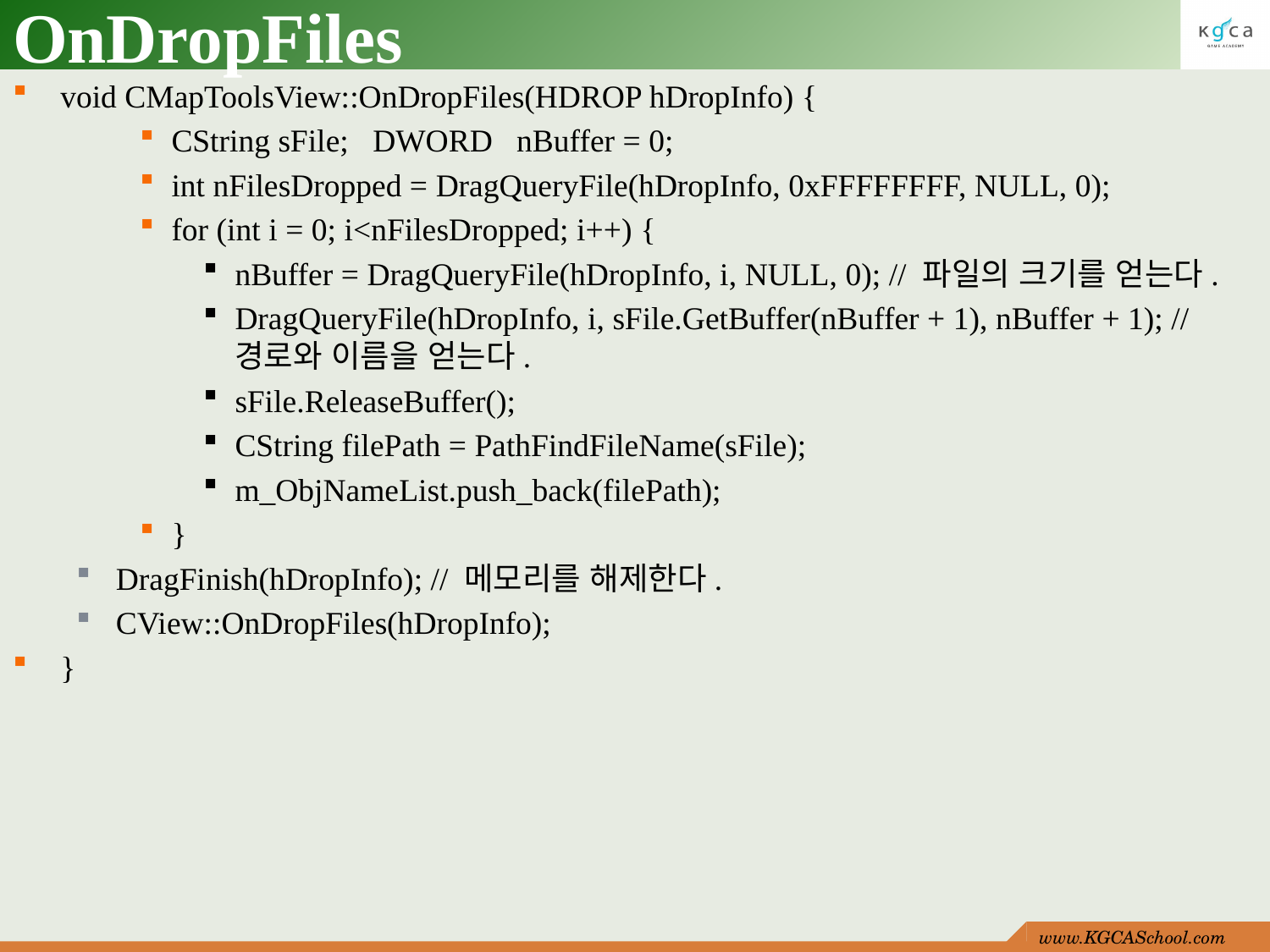

# OnDropFiles
void CMapToolsView::OnDropFiles(HDROP hDropInfo) {
CString sFile;   DWORD   nBuffer = 0;
int nFilesDropped = DragQueryFile(hDropInfo, 0xFFFFFFFF, NULL, 0);
for (int i = 0; i<nFilesDropped; i++) {
nBuffer = DragQueryFile(hDropInfo, i, NULL, 0); // 파일의 크기를 얻는다.
DragQueryFile(hDropInfo, i, sFile.GetBuffer(nBuffer + 1), nBuffer + 1); // 경로와 이름을 얻는다.
sFile.ReleaseBuffer();
CString filePath = PathFindFileName(sFile);
m_ObjNameList.push_back(filePath);
}
DragFinish(hDropInfo); // 메모리를 해제한다.
CView::OnDropFiles(hDropInfo);
}